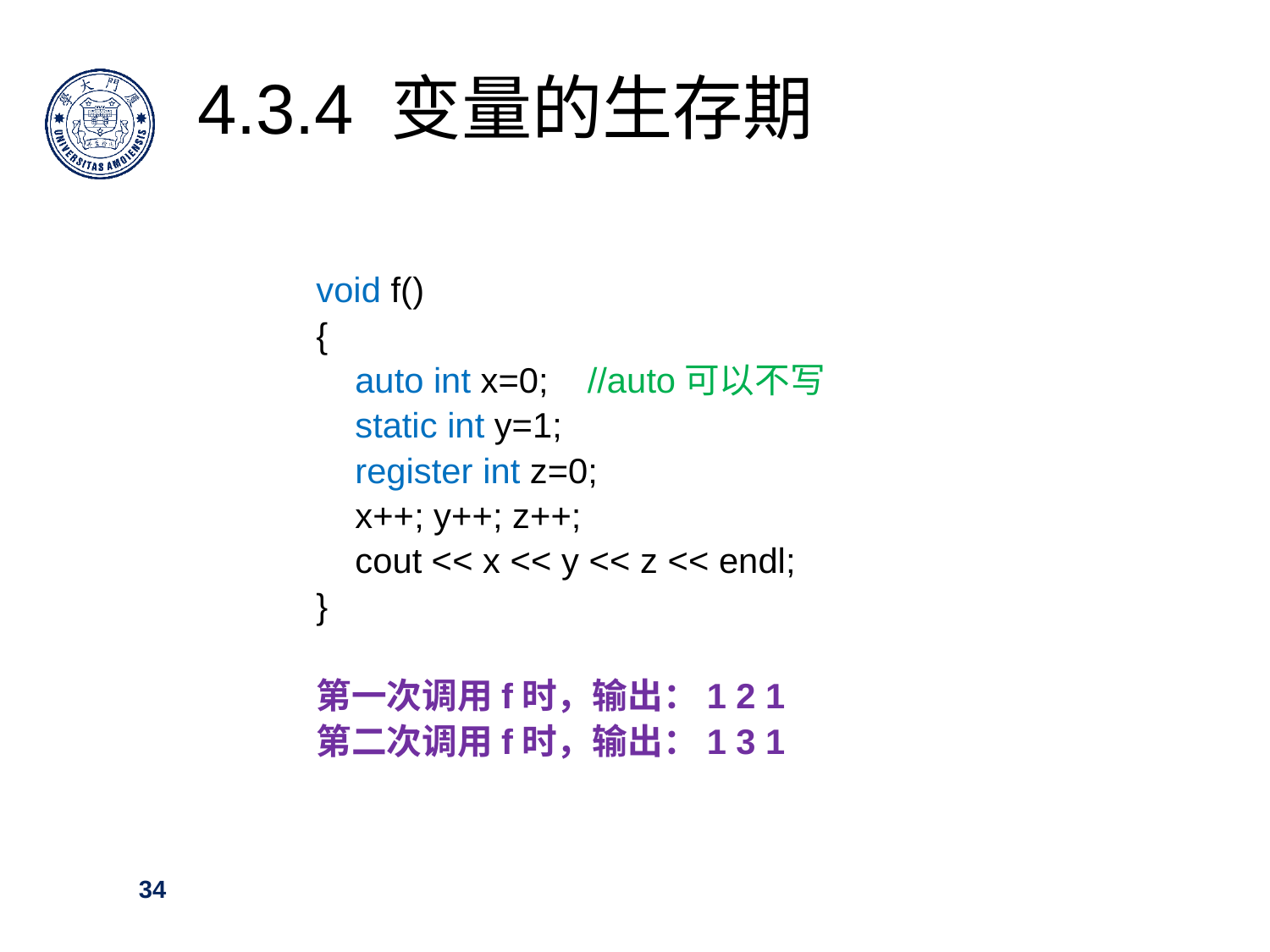

4.3.4 变量的生存期
void f()
{
    auto int x=0;    //auto可以不写
    static int y=1;
    register int z=0;
    x++; y++; z++;
    cout << x << y << z << endl;
}

第一次调用f时，输出：1 2 1
第二次调用f时，输出：1 3 1
34